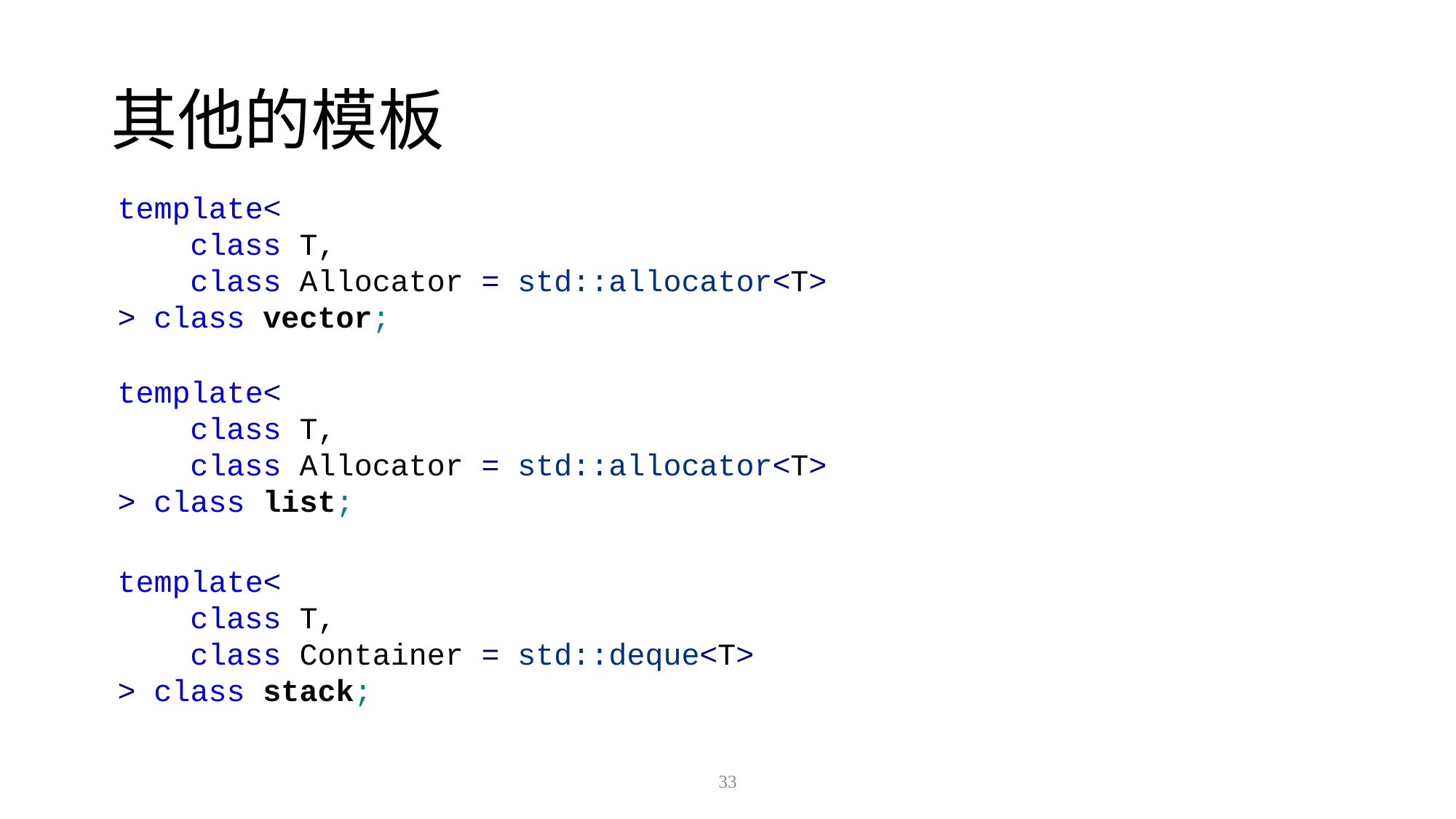

# 其他的模板
template<
    class T,
    class Allocator = std::allocator<T>
> class vector;
template<
    class T,
    class Allocator = std::allocator<T>
> class list;
template<
    class T,
    class Container = std::deque<T>
> class stack;
33